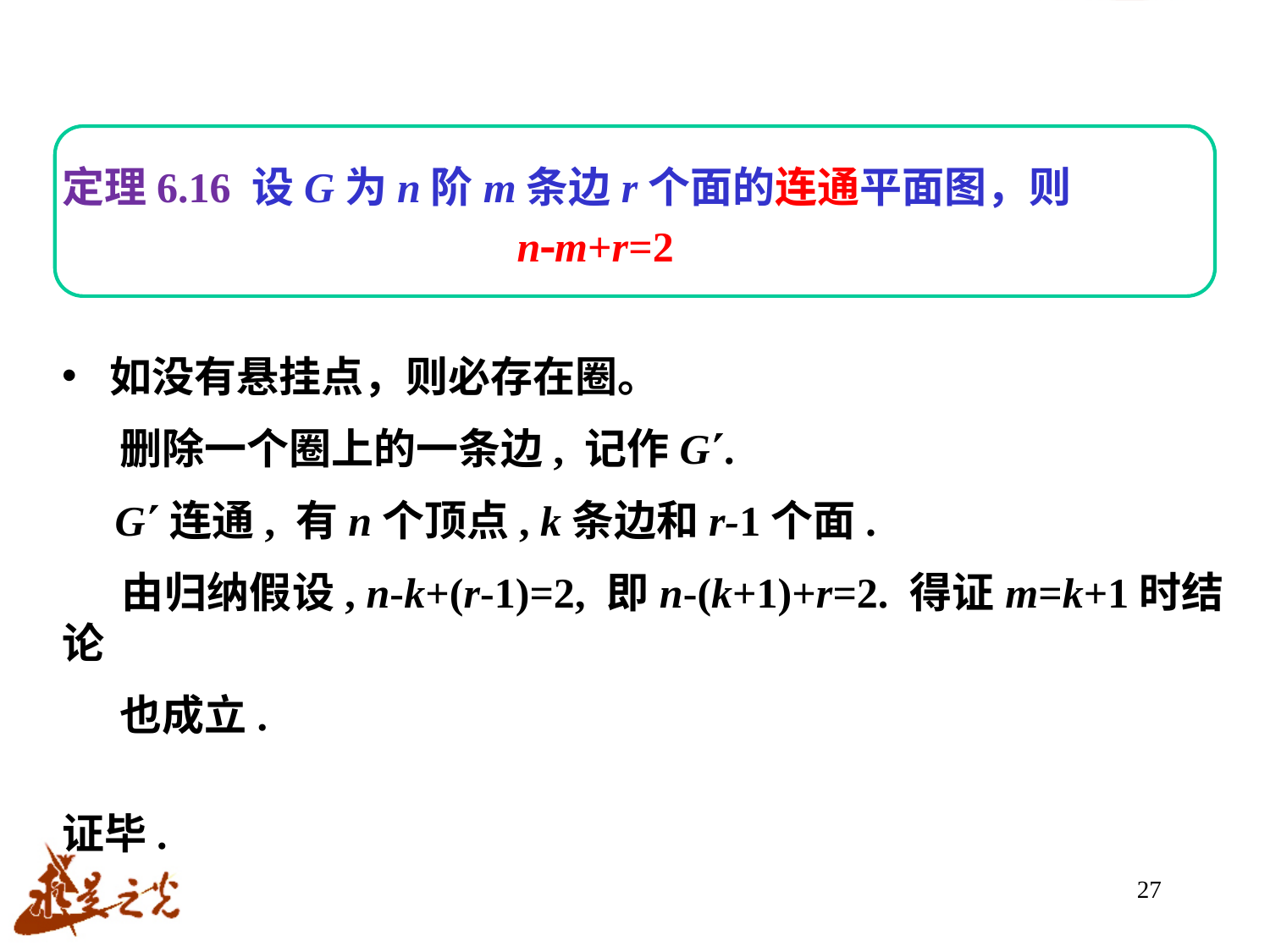

定理6.16 设G为n阶m条边r个面的连通平面图，则
                                           n−m+r=2

如没有悬挂点，则必存在圈。
     删除一个圈上的一条边, 记作G′.
     G′连通, 有n个顶点, k条边和r-1个面.
     由归纳假设, n-k+(r-1)=2, 即n-(k+1)+r=2. 得证m=k+1时结论
     也成立.

证毕.
27